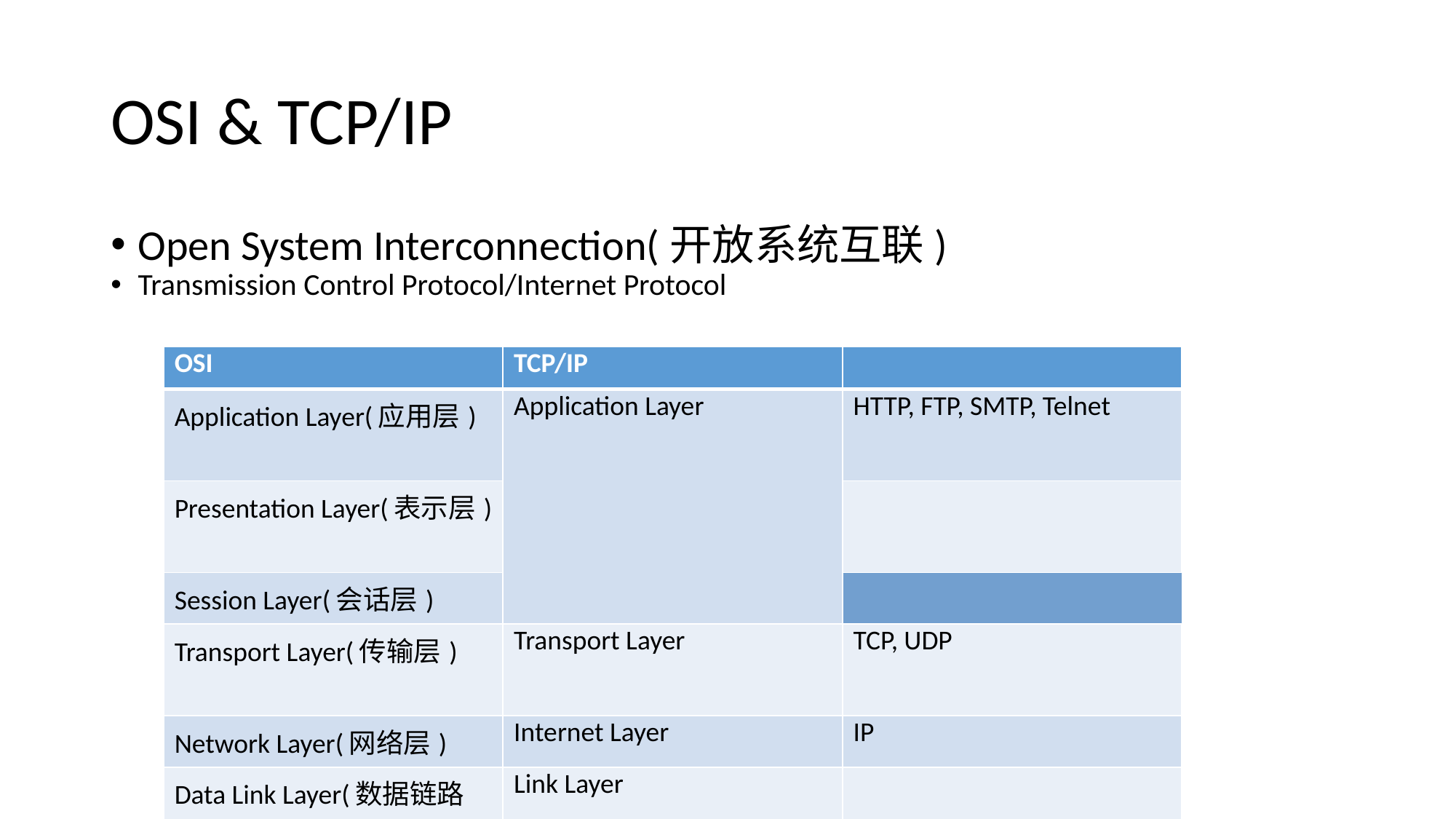

OSI & TCP/IP
Open System Interconnection(开放系统互联)
Transmission Control Protocol/Internet Protocol

| OSI | TCP/IP |  |
| --- | --- | --- |
| Application Layer(应用层) | Application Layer | HTTP, FTP, SMTP, Telnet |
| Presentation Layer(表示层) |  |  |
| Session Layer(会话层) |  |
| Transport Layer(传输层) | Transport Layer | TCP, UDP |
| Network Layer(网络层) | Internet Layer | IP |
| Data Link Layer(数据链路层) | Link Layer |  |
| Physical Layer(物理层) |  |